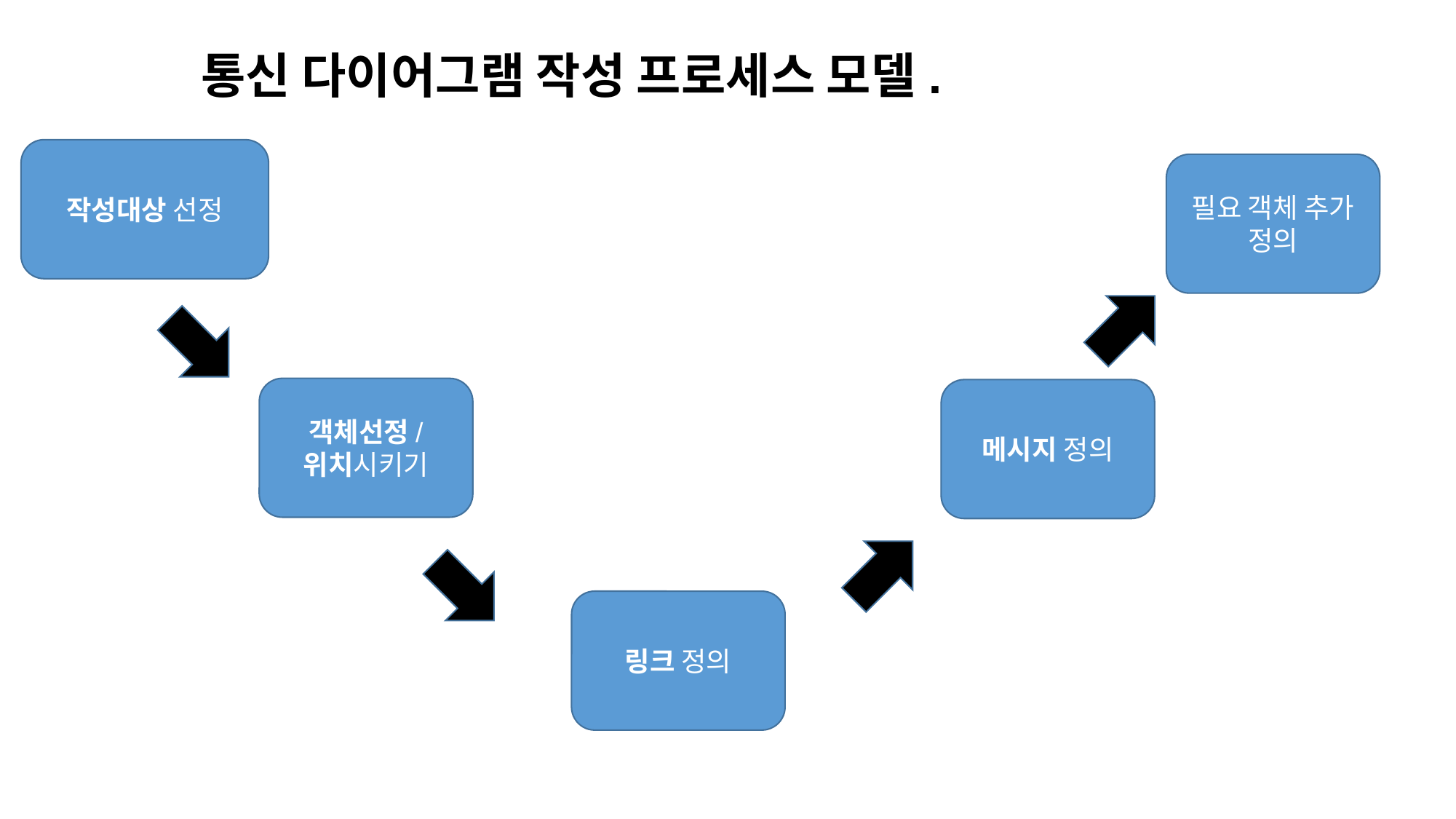

통신 다이어그램 작성 프로세스 모델.
작성대상 선정
필요 객체 추가 정의

객체선정/
위치시키기
메시지 정의

링크 정의